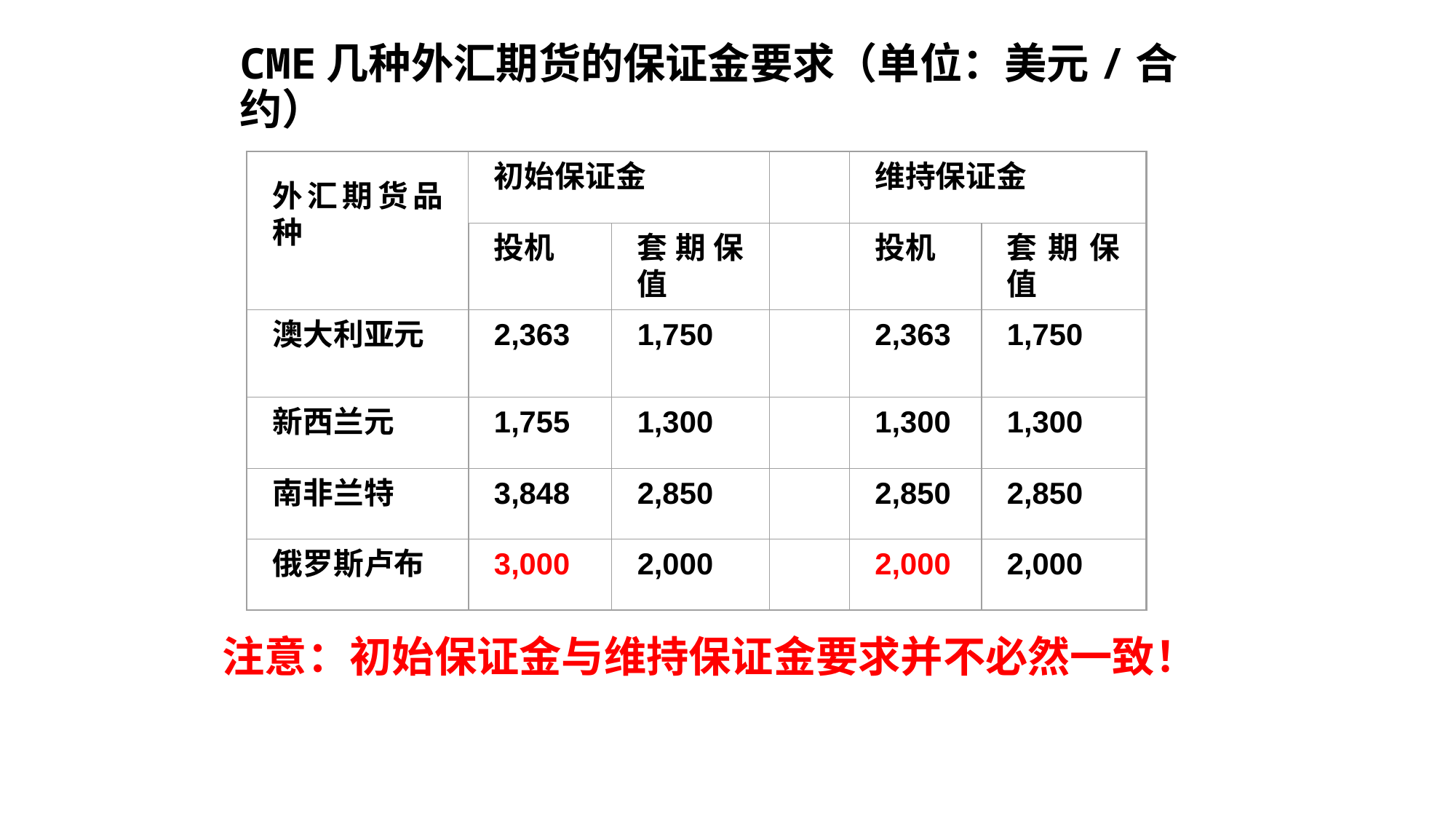

# CME几种外汇期货的保证金要求（单位：美元/合约）

外汇期货品种

初始保证金

维持保证金

投机

套期保值

投机

套期保值

澳大利亚元

2,363

1,750

2,363

1,750

新西兰元

1,755

1,300

1,300

1,300

南非兰特

3,848

2,850

2,850

2,850

俄罗斯卢布

3,000

2,000

2,000

2,000

注意：初始保证金与维持保证金要求并不必然一致！